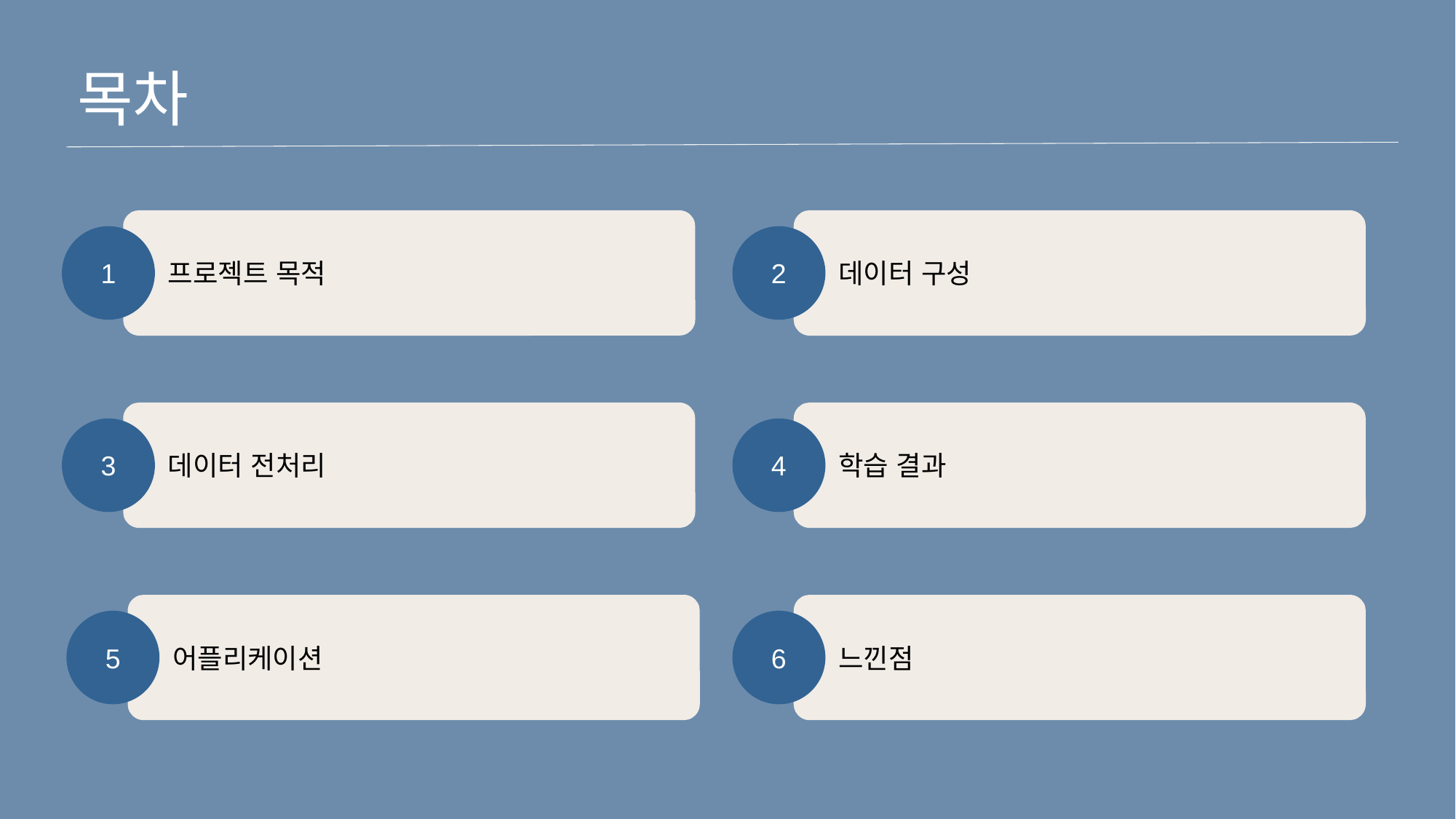

목차
   프로젝트 목적
1
   데이터 구성
2
   데이터 전처리
3
   학습 결과
4
   어플리케이션
5
   느낀점
6